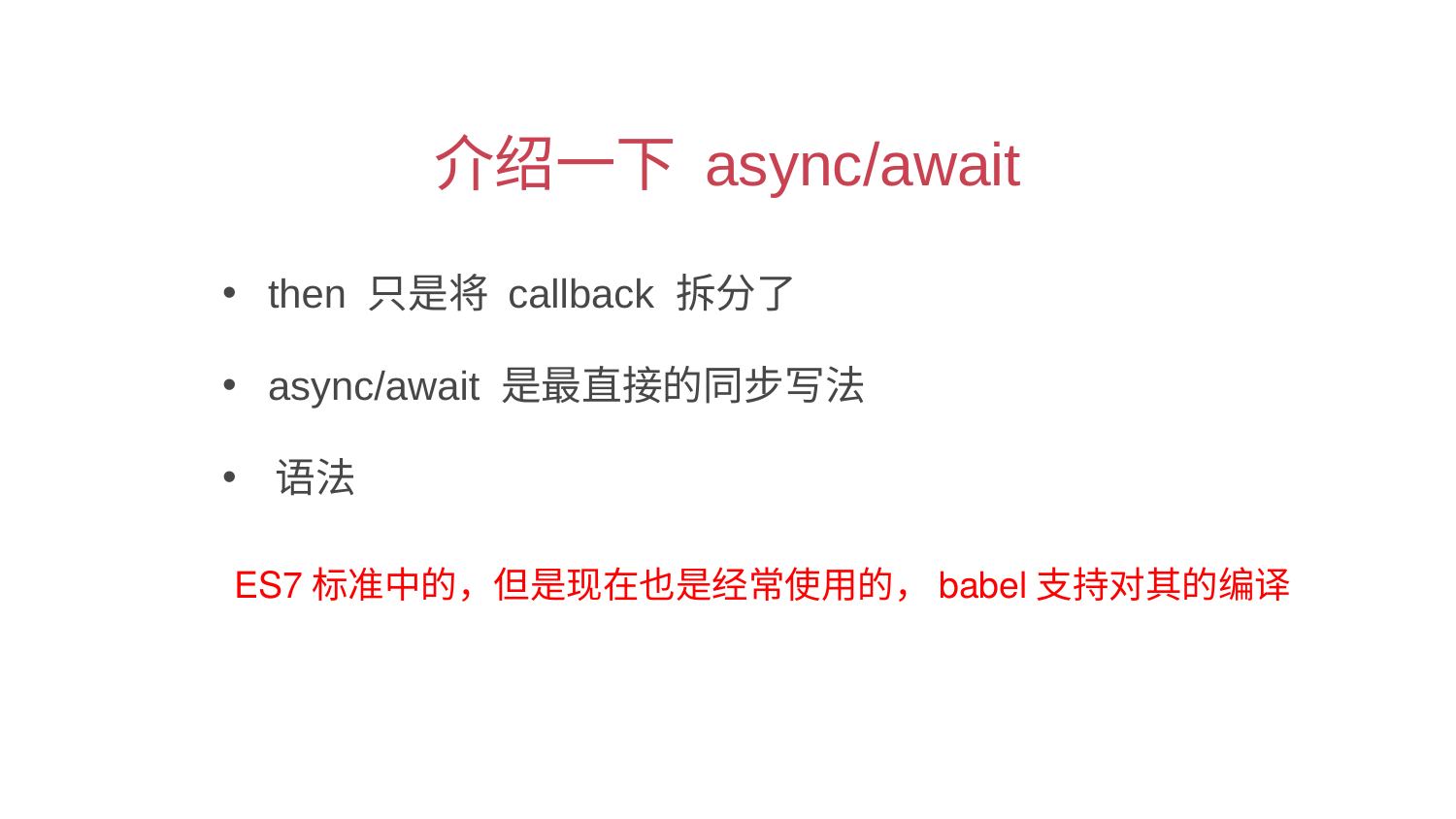

介绍一下 async/await
 then 只是将 callback 拆分了
 async/await 是最直接的同步写法
 语法
ES7标准中的，但是现在也是经常使用的，babel支持对其的编译